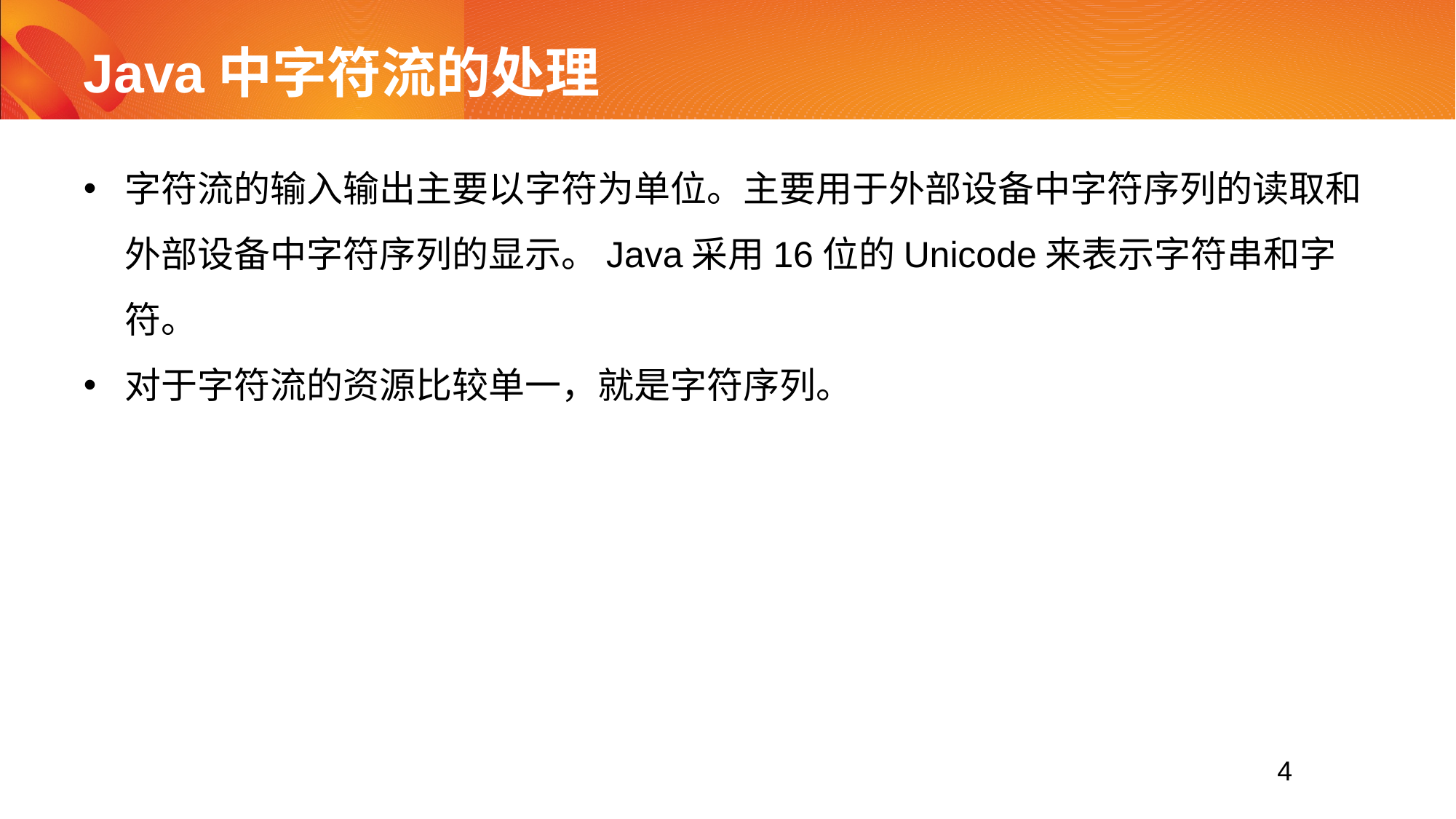

# Java中字符流的处理
字符流的输入输出主要以字符为单位。主要用于外部设备中字符序列的读取和外部设备中字符序列的显示。Java采用16位的Unicode来表示字符串和字符。
对于字符流的资源比较单一，就是字符序列。